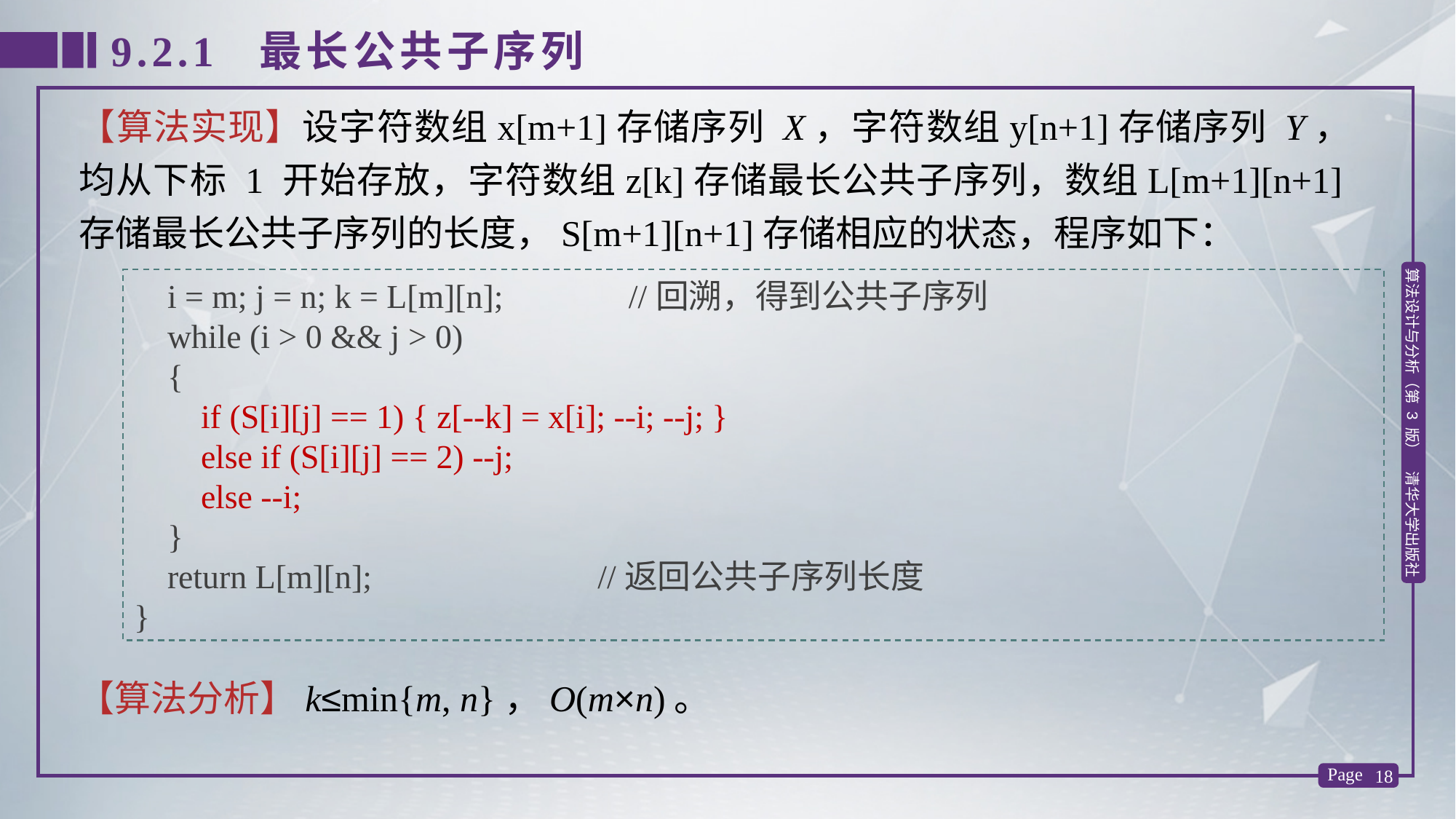

9.2.1  最长公共子序列
【算法实现】设字符数组x[m+1]存储序列 X，字符数组y[n+1]存储序列 Y，均从下标 1 开始存放，字符数组z[k]存储最长公共子序列，数组L[m+1][n+1]存储最长公共子序列的长度，S[m+1][n+1]存储相应的状态，程序如下：
    i = m; j = n; k = L[m][n];               //回溯，得到公共子序列
    while (i > 0 && j > 0)
    {
        if (S[i][j] == 1) { z[--k] = x[i]; --i; --j; }
        else if (S[i][j] == 2) --j;
        else --i;
    }
    return L[m][n];                           //返回公共子序列长度
}
【算法分析】k≤min{m, n}，O(m×n)。